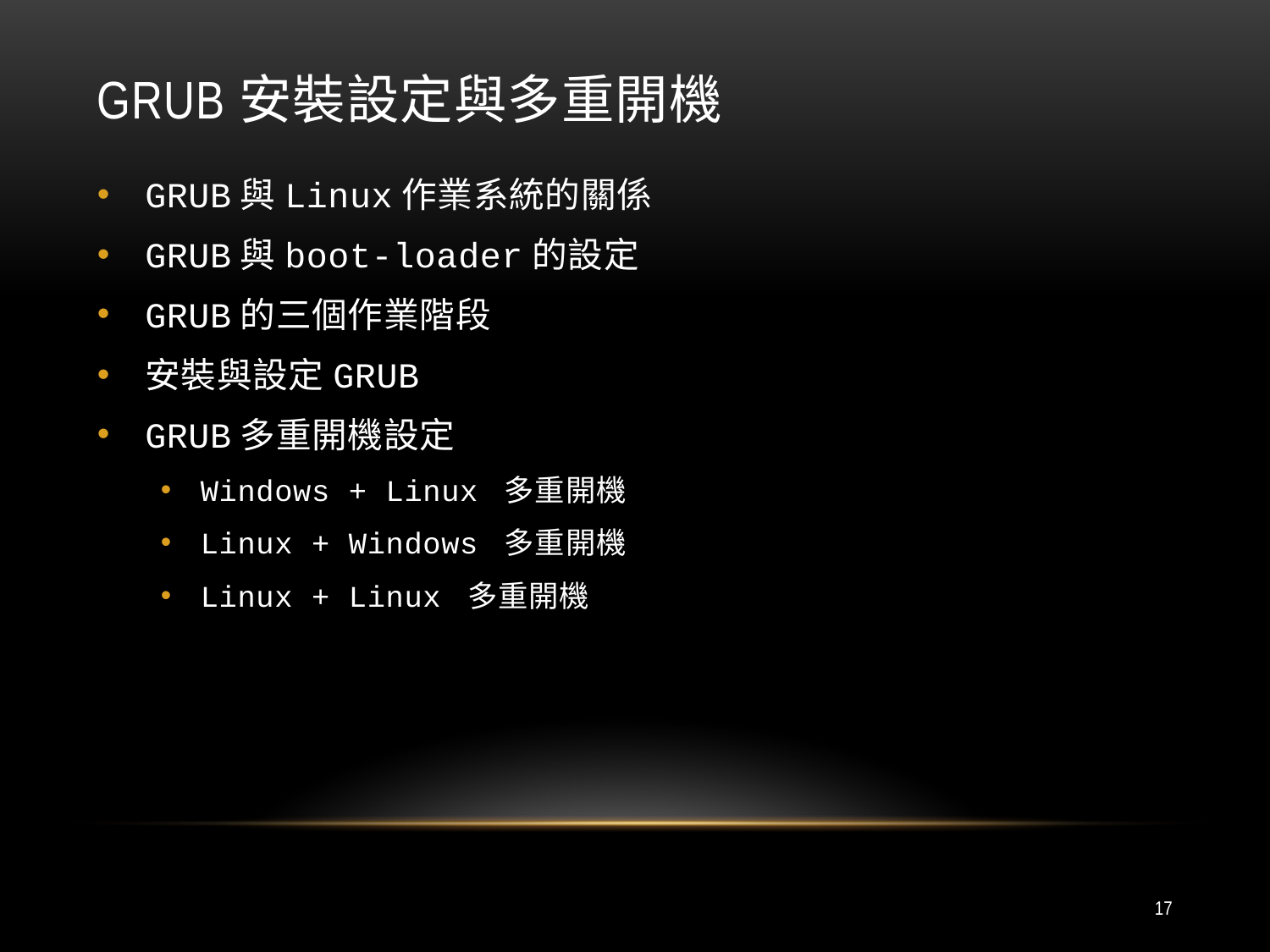

# Grub安裝設定與多重開機
GRUB與Linux作業系統的關係
GRUB與boot-loader的設定
GRUB的三個作業階段
安裝與設定GRUB
GRUB多重開機設定
Windows + Linux 多重開機
Linux + Windows 多重開機
Linux + Linux 多重開機
17